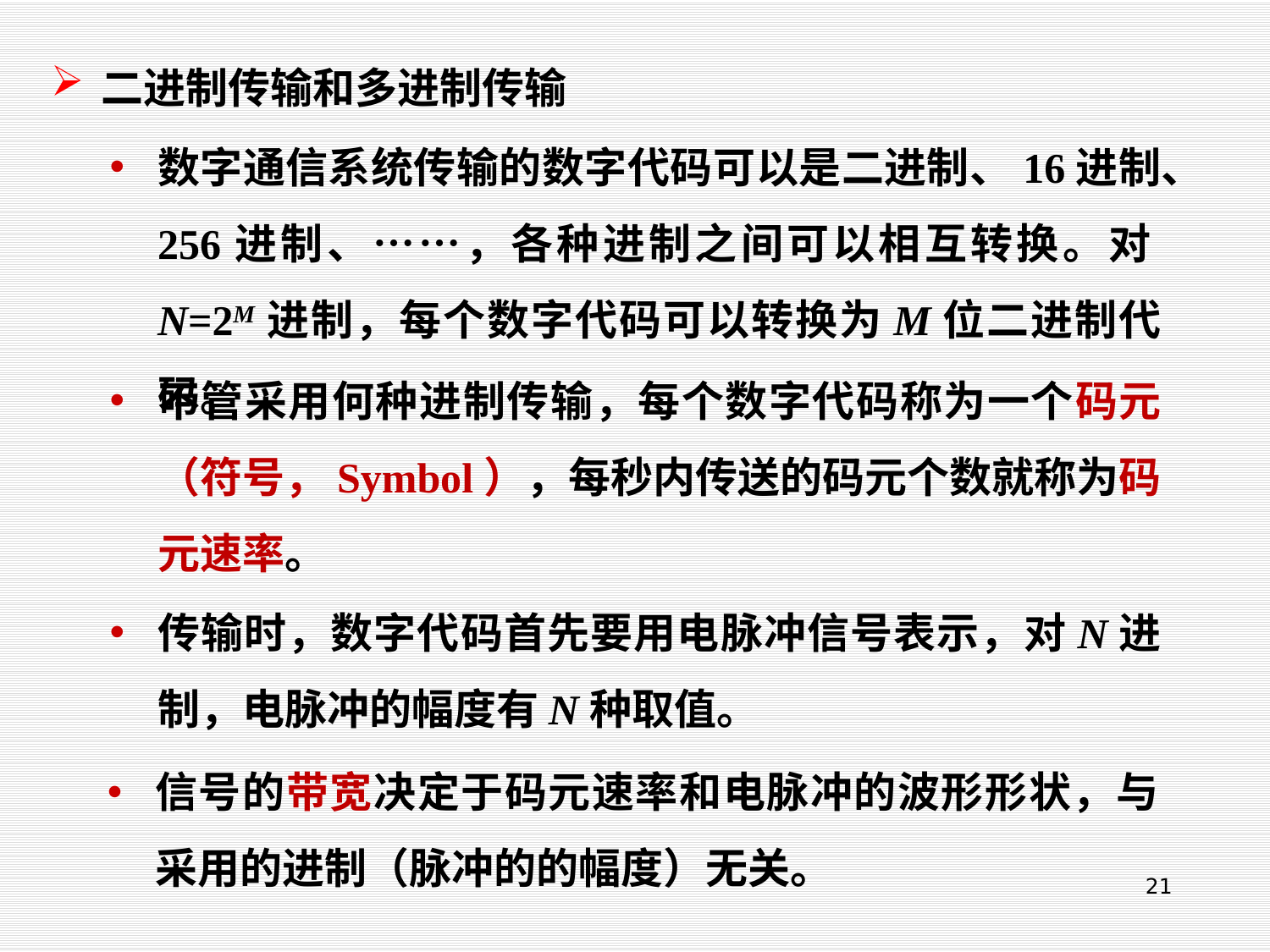

二进制传输和多进制传输
数字通信系统传输的数字代码可以是二进制、16进制、256进制、……，各种进制之间可以相互转换。对N=2M进制，每个数字代码可以转换为M位二进制代码。
不管采用何种进制传输，每个数字代码称为一个码元（符号，Symbol），每秒内传送的码元个数就称为码元速率。
传输时，数字代码首先要用电脉冲信号表示，对N进制，电脉冲的幅度有N种取值。
信号的带宽决定于码元速率和电脉冲的波形形状，与采用的进制（脉冲的的幅度）无关。
21